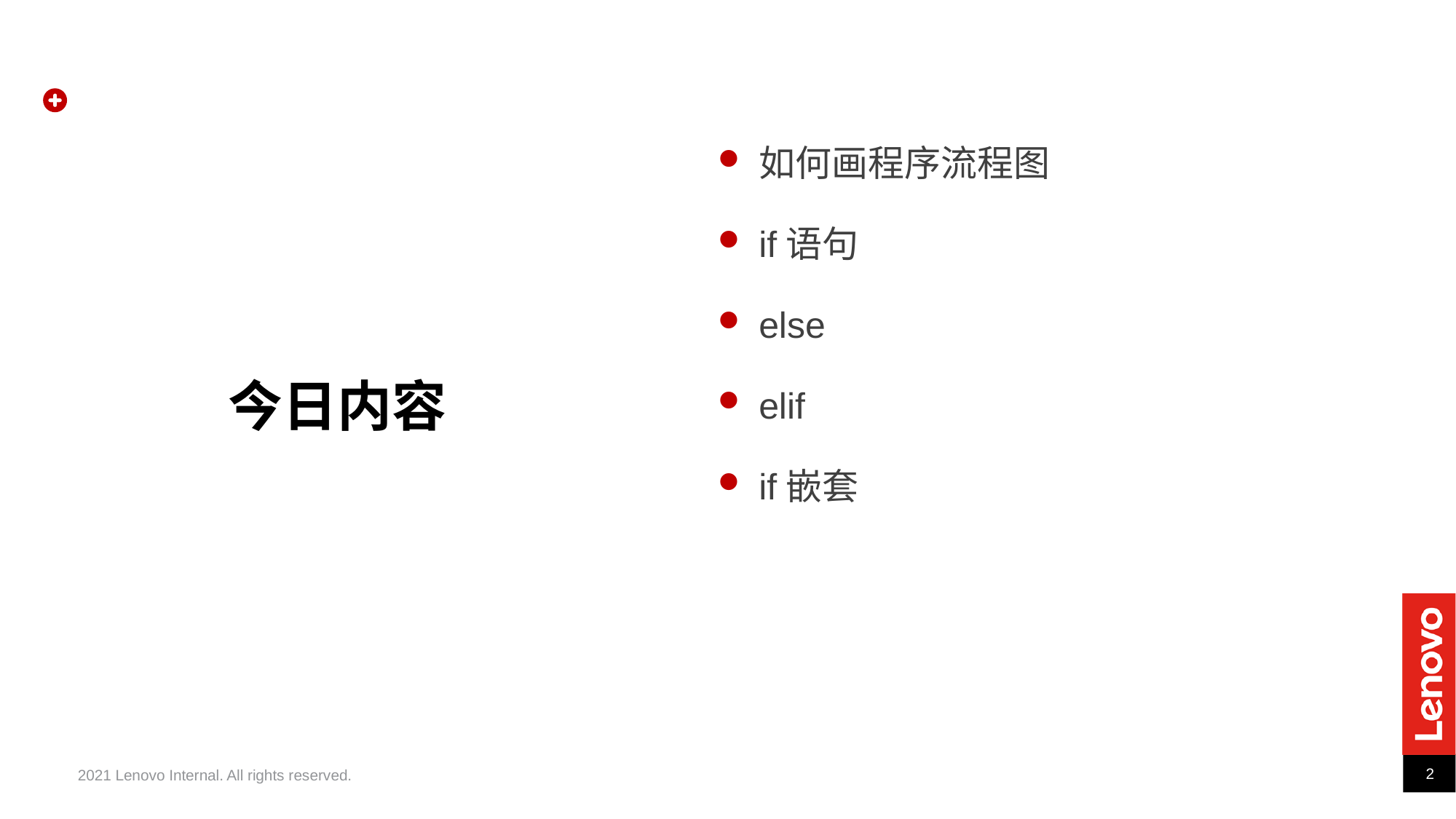

如何画程序流程图
if语句
else
elif
if嵌套
# 今日内容